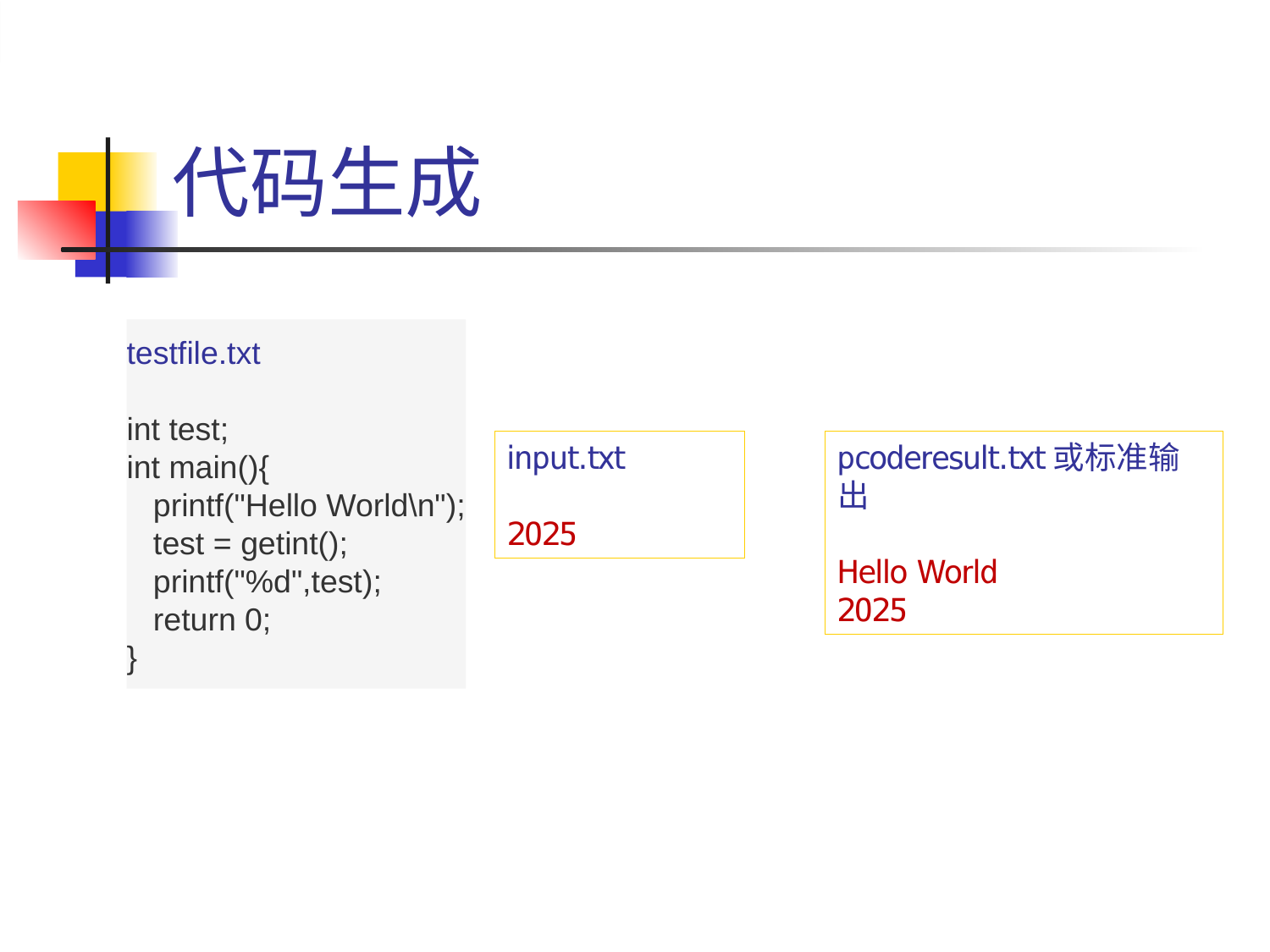

# 代码生成
testfile.txt

int test;
int main(){
   printf("Hello World\n");
   test = getint();
   printf("%d",test);
   return 0;
}
input.txt

2025
pcoderesult.txt或标准输出

Hello World
2025